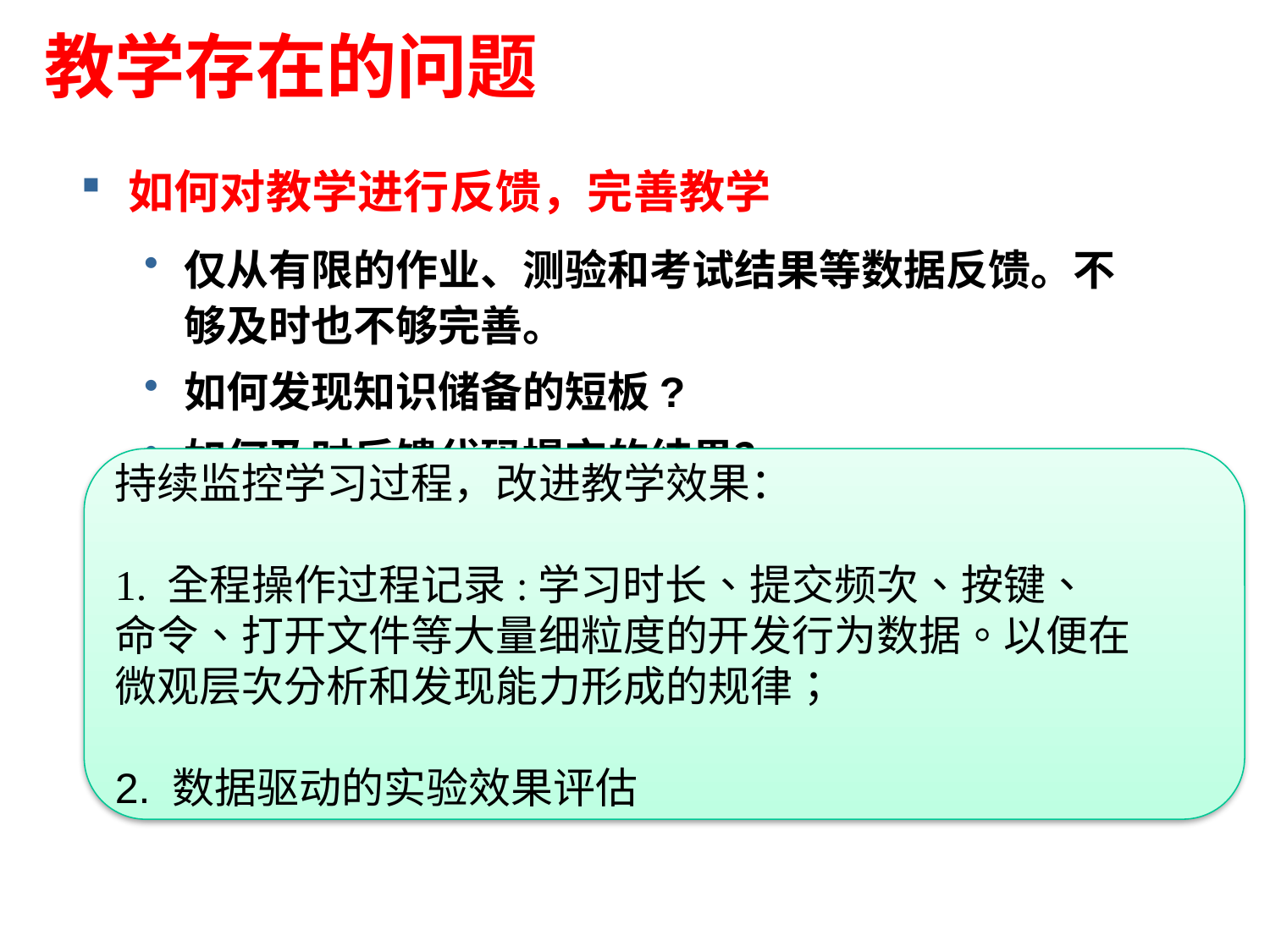

# 教学存在的问题
如何对教学进行反馈，完善教学
仅从有限的作业、测验和考试结果等数据反馈。不够及时也不够完善。
如何发现知识储备的短板?
如何及时反馈代码提交的结果？
如何了解学生的学习过程和行为？

持续监控学习过程，改进教学效果：

1. 全程操作过程记录:学习时长、提交频次、按键、
命令、打开文件等大量细粒度的开发行为数据。以便在
微观层次分析和发现能力形成的规律；

2. 数据驱动的实验效果评估